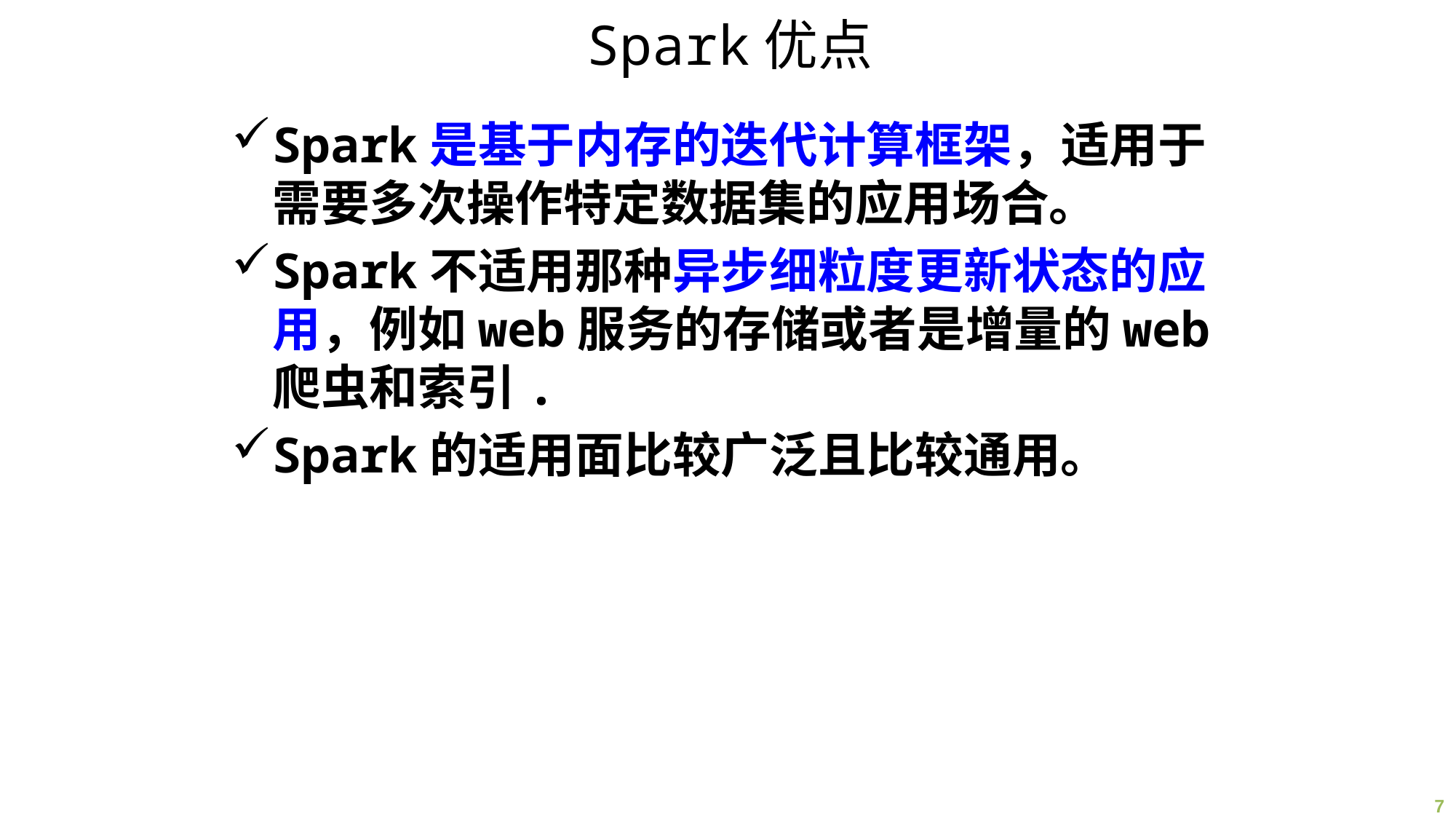

# Spark优点
Spark是基于内存的迭代计算框架，适用于需要多次操作特定数据集的应用场合。
Spark不适用那种异步细粒度更新状态的应用，例如web服务的存储或者是增量的web爬虫和索引.
Spark的适用面比较广泛且比较通用。